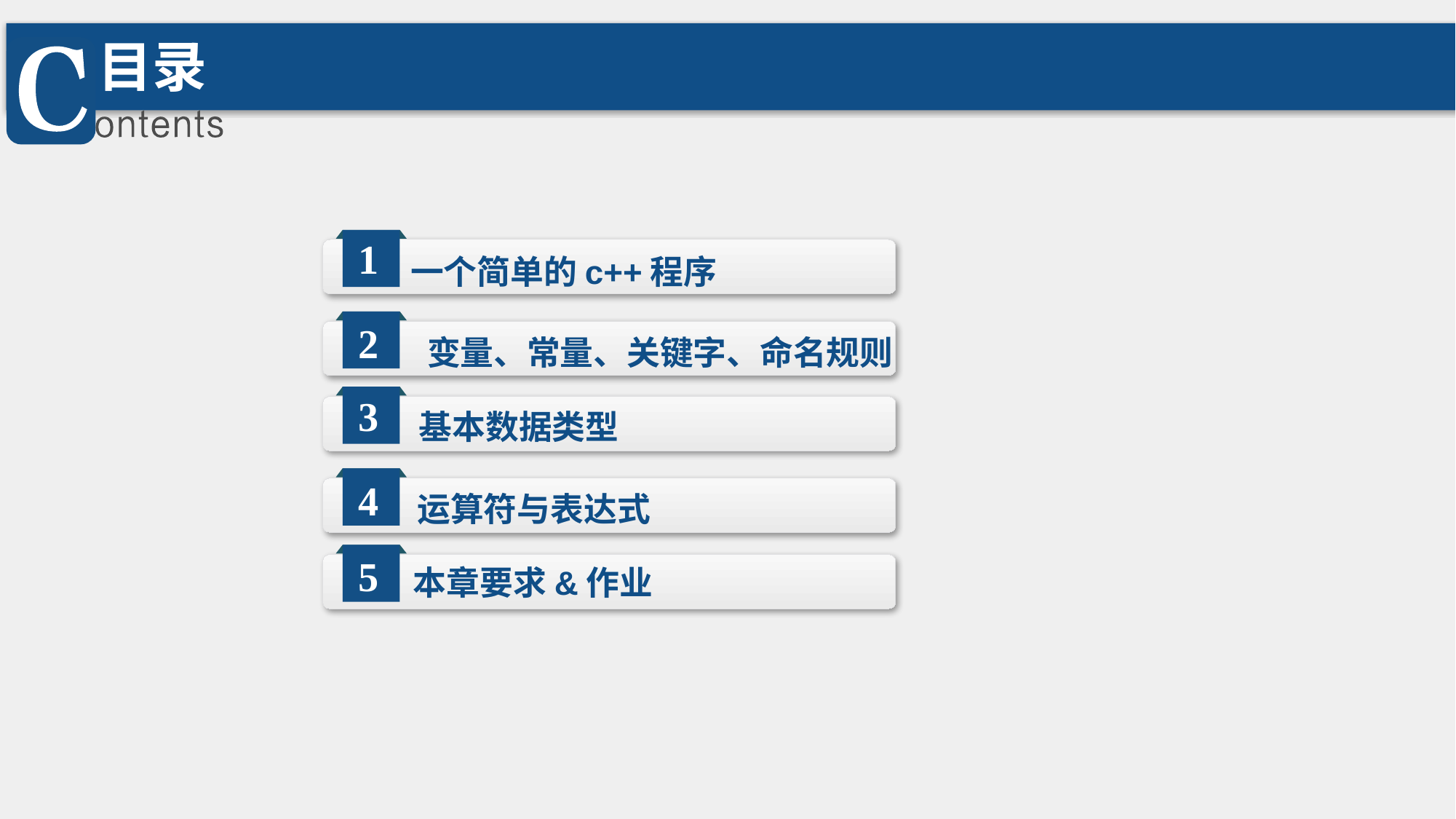

目录

1

一个简单的c++程序

2

变量、常量、关键字、命名规则
3

基本数据类型

4

运算符与表达式

5

本章要求&作业